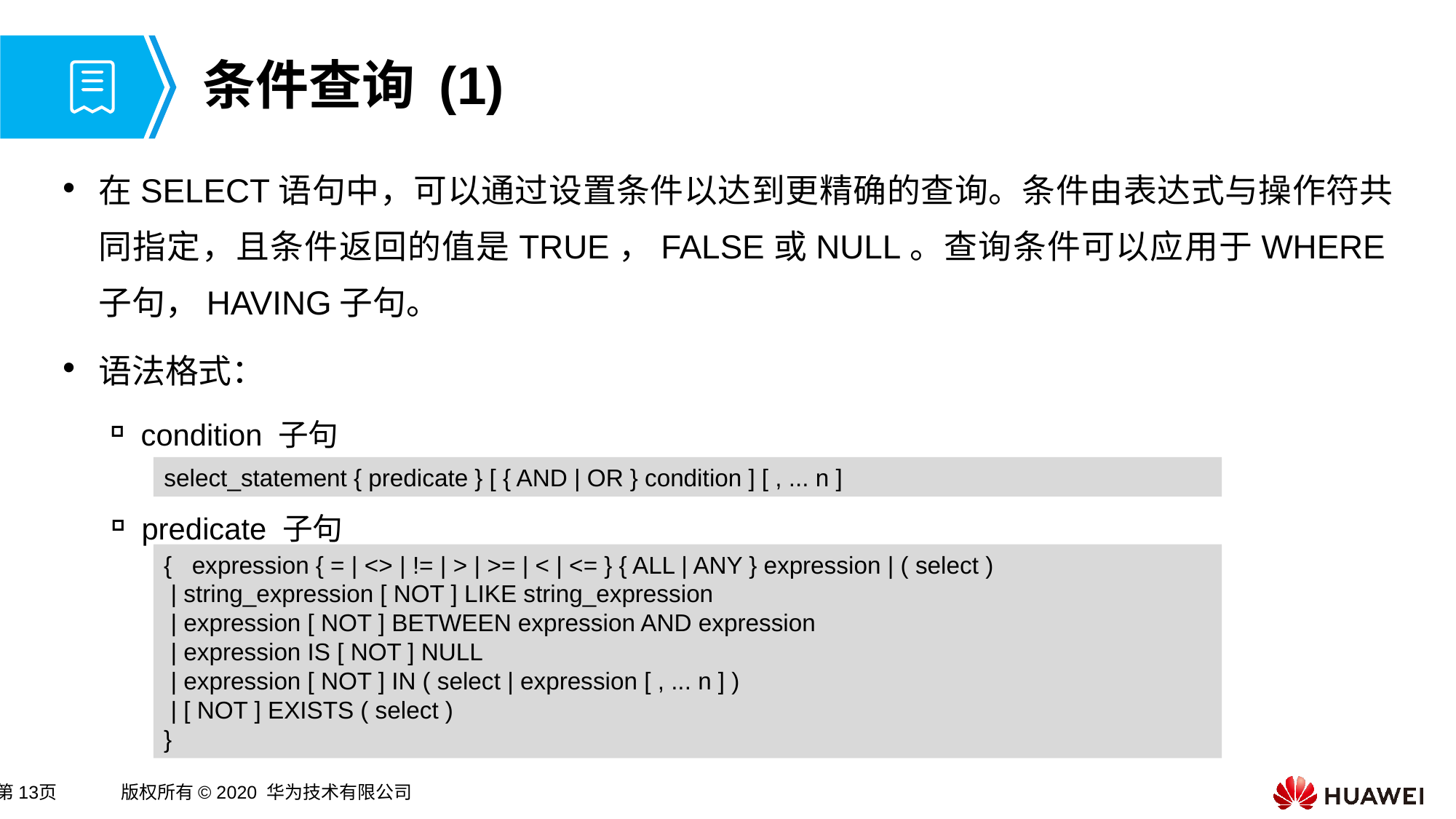

# 条件查询 (1)
在SELECT语句中，可以通过设置条件以达到更精确的查询。条件由表达式与操作符共同指定，且条件返回的值是TRUE，FALSE或NULL。查询条件可以应用于WHERE子句，HAVING子句。
语法格式：
condition 子句
select_statement { predicate } [ { AND | OR } condition ] [ , ... n ]
predicate 子句
{   expression { = | <> | != | > | >= | < | <= } { ALL | ANY } expression | ( select )
 | string_expression [ NOT ] LIKE string_expression
 | expression [ NOT ] BETWEEN expression AND expression
 | expression IS [ NOT ] NULL
 | expression [ NOT ] IN ( select | expression [ , ... n ] )
 | [ NOT ] EXISTS ( select )
}